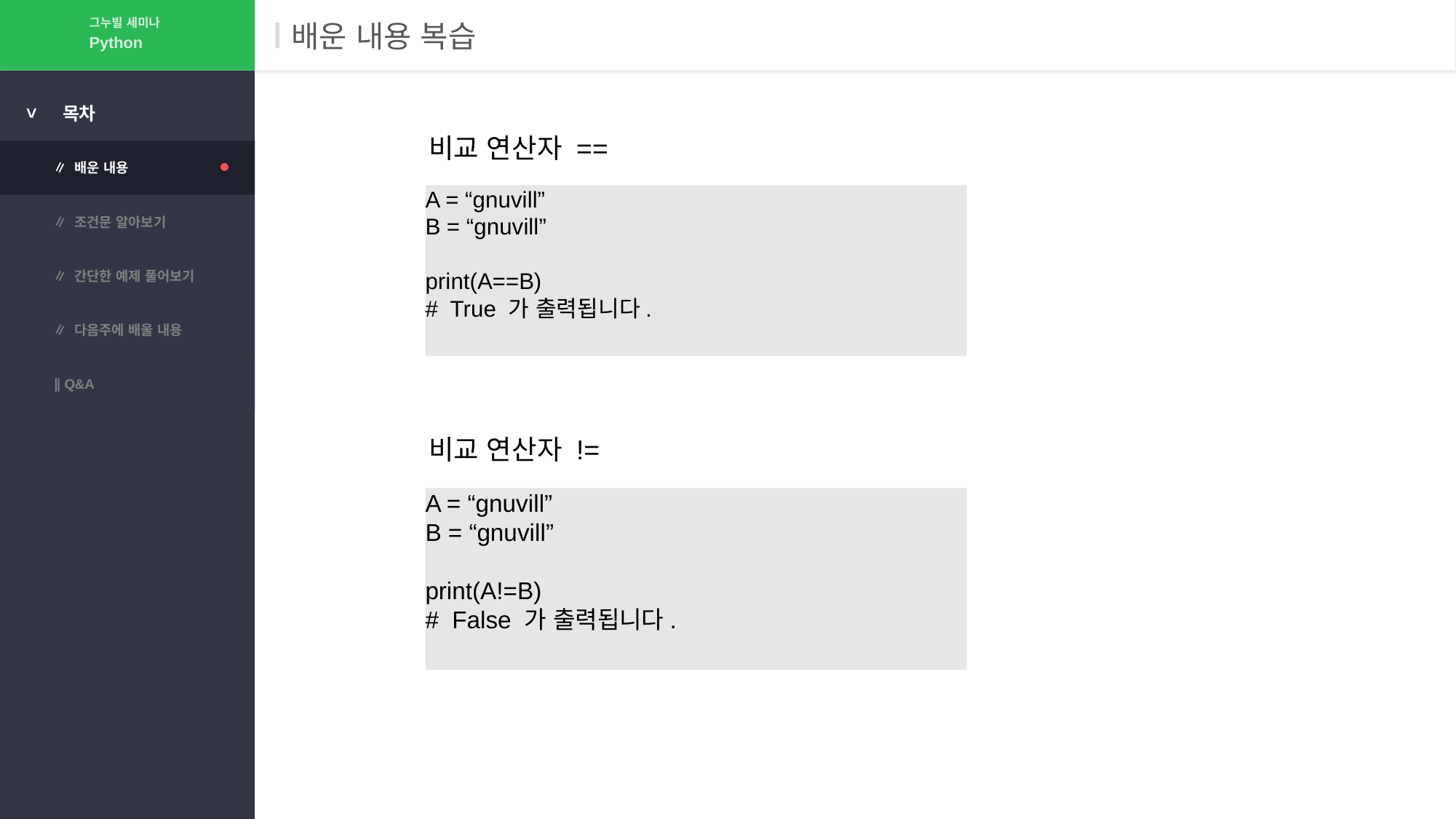

그누빌 세미나
# 배운 내용 복습
Python
>
목차
비교 연산자 ==
∥ 배운 내용

A = “gnuvill”
B = “gnuvill”

print(A==B)
#  True 가 출력됩니다.

∥ 조건문 알아보기
∥ 간단한 예제 풀어보기
∥ 다음주에 배울 내용
∥ Q&A
비교 연산자 !=
A = “gnuvill”
B = “gnuvill”

print(A!=B)
#  False 가 출력됩니다.